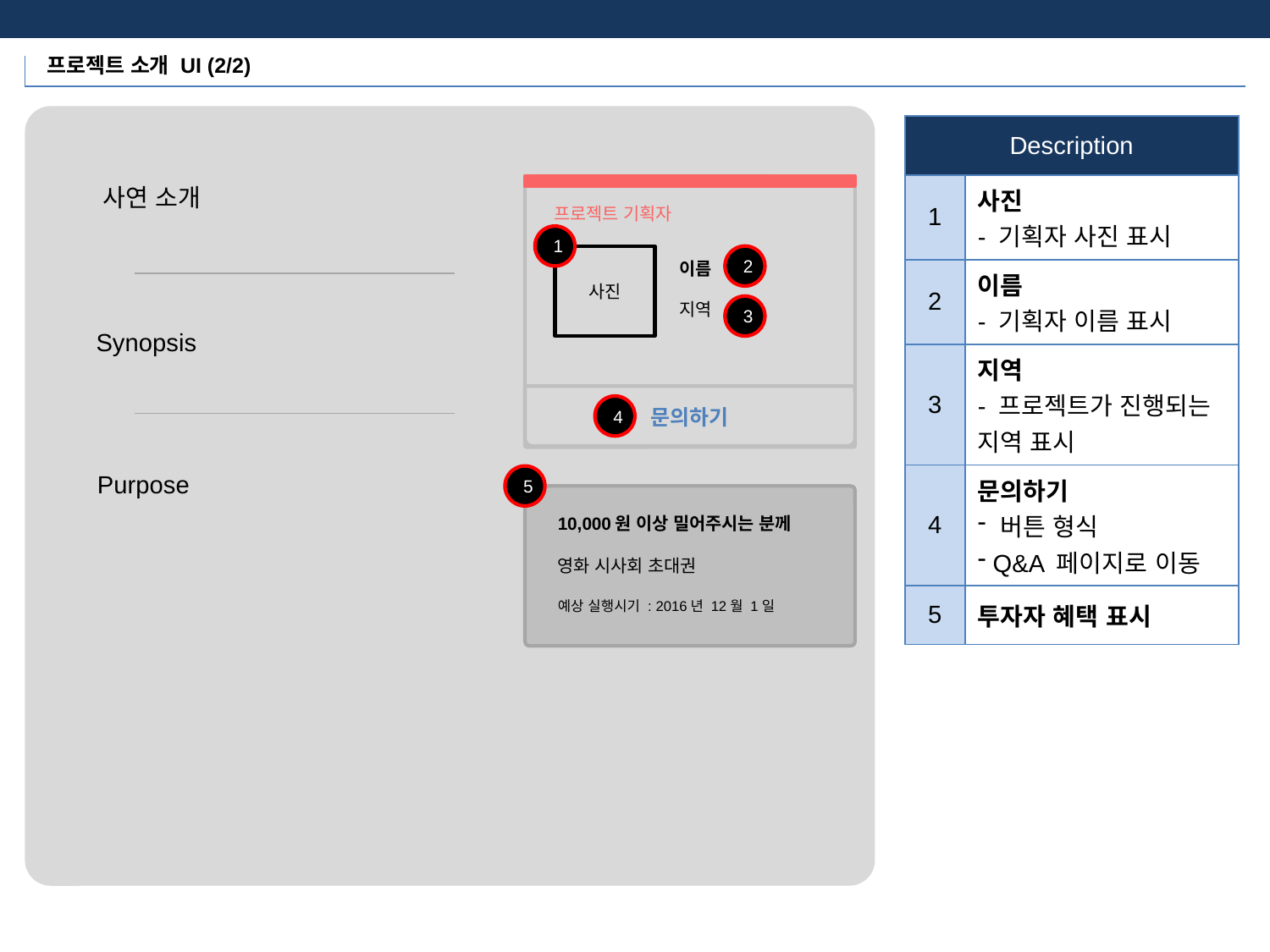

프로젝트 소개 UI (2/2)

| Description |  |
| --- | --- |
| 1 | 사진 - 기획자 사진 표시 |
| 2 | 이름 - 기획자 이름 표시 |
| 3 | 지역 - 프로젝트가 진행되는 지역 표시 |
| 4 | 문의하기 버튼 형식 Q&A 페이지로 이동 |
| 5 | 투자자 혜택 표시 |
사연 소개

프로젝트 기획자
1
사진
2
이름
지역
3
Synopsis
문의하기
4
Purpose
5

10,000원 이상 밀어주시는 분께

영화 시사회 초대권

예상 실행시기 : 2016년 12월 1일